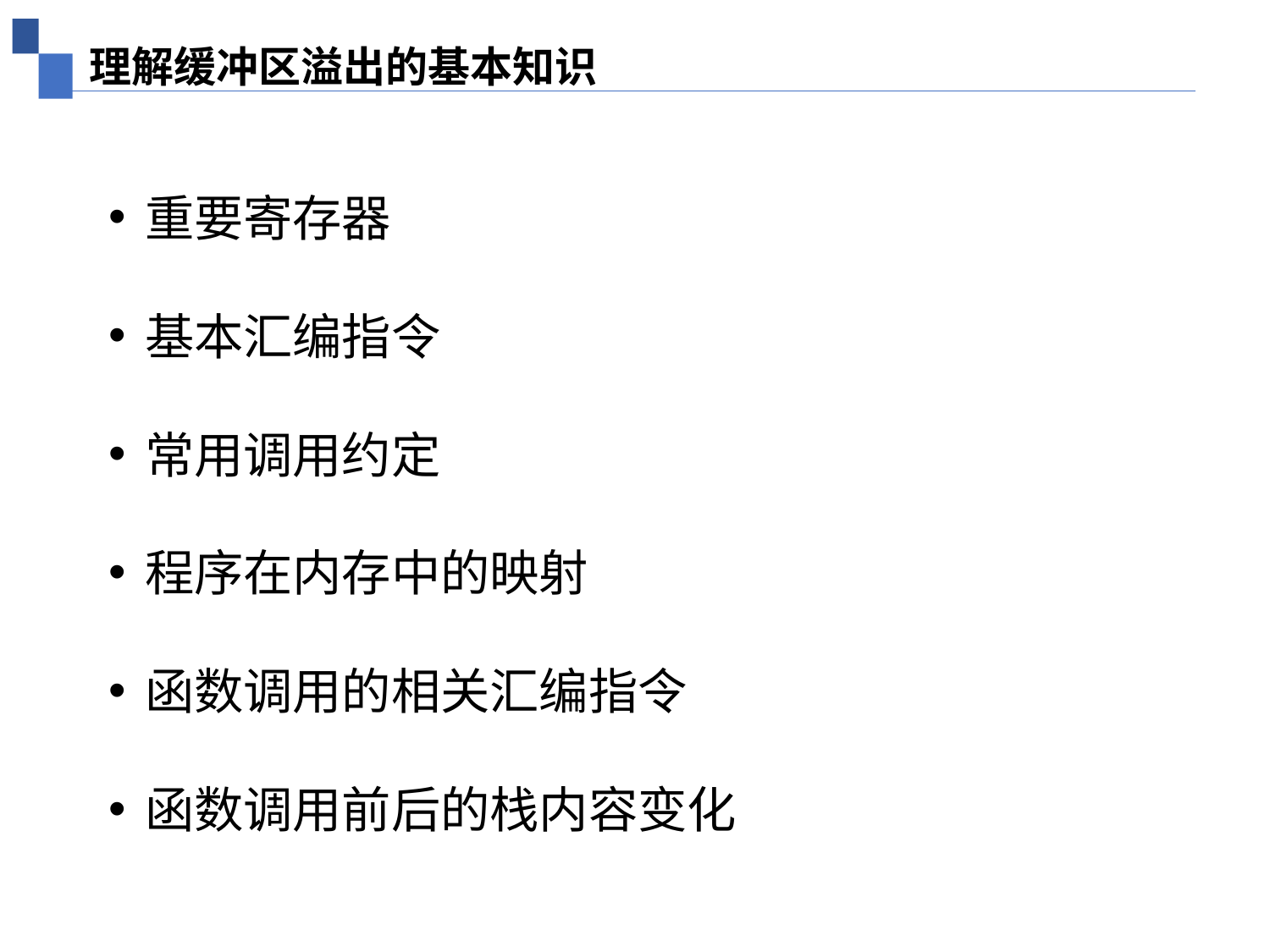

理解缓冲区溢出的基本知识
重要寄存器
基本汇编指令
常用调用约定
程序在内存中的映射
函数调用的相关汇编指令
函数调用前后的栈内容变化
2